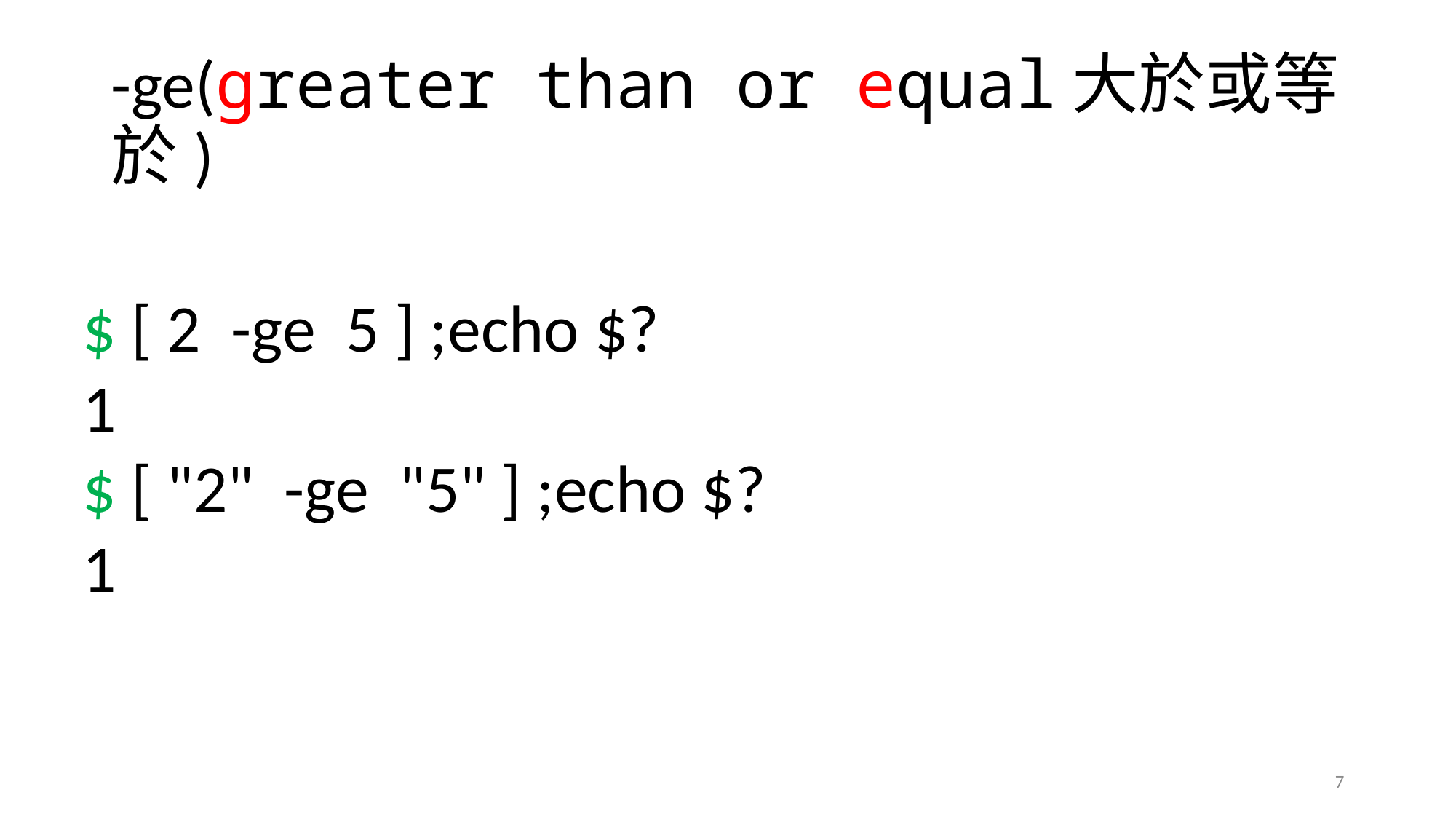

# -ge(greater than or equal大於或等於)
$ [ 2  -ge  5 ] ;echo $?
1
$ [ "2"  -ge  "5" ] ;echo $?
1
7